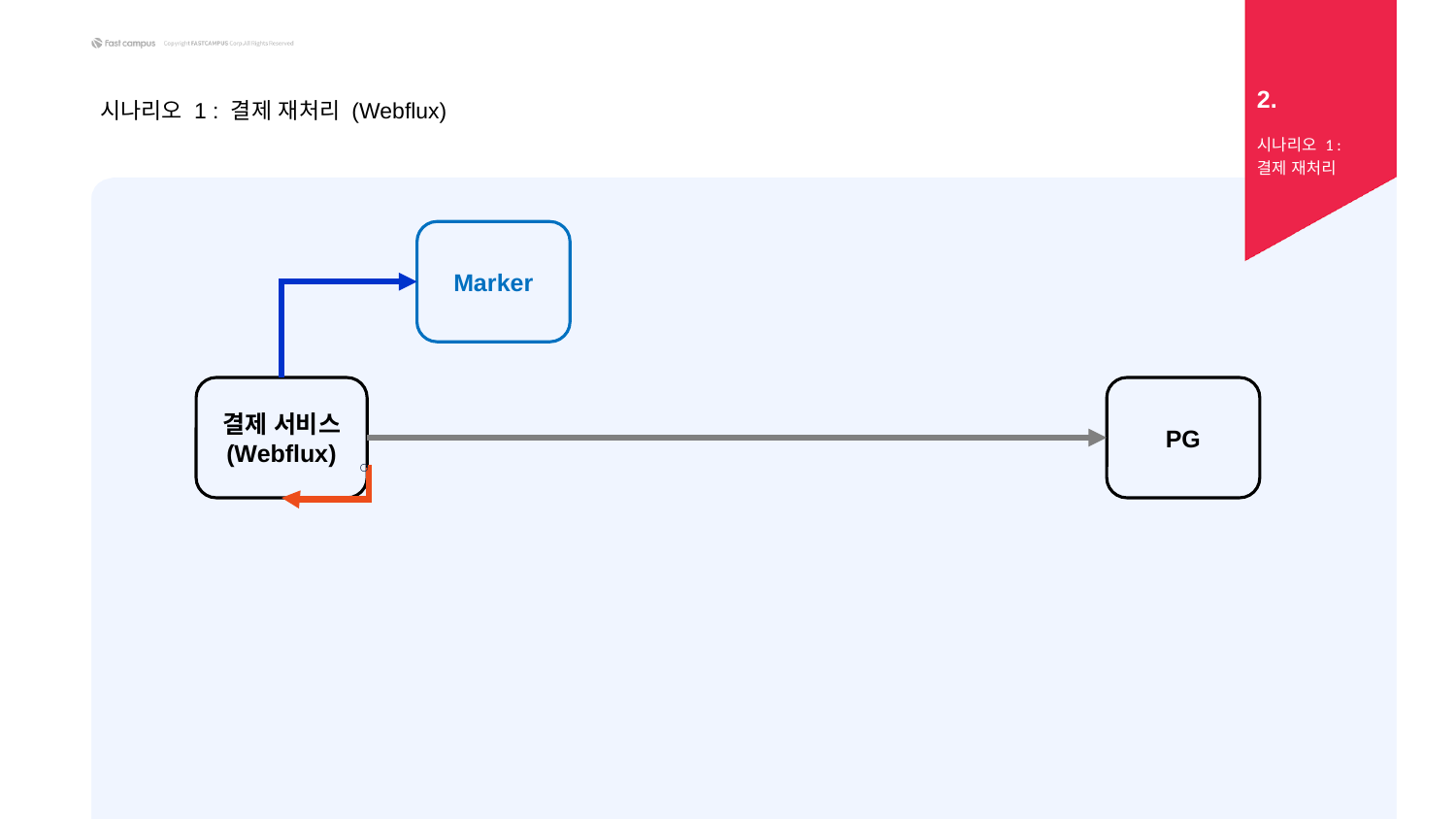

2.
# 시나리오 1 : 결제 재처리 (Webflux)
시나리오 1 :
결제 재처리
Marker
결제 서비스
(Webflux)
PG